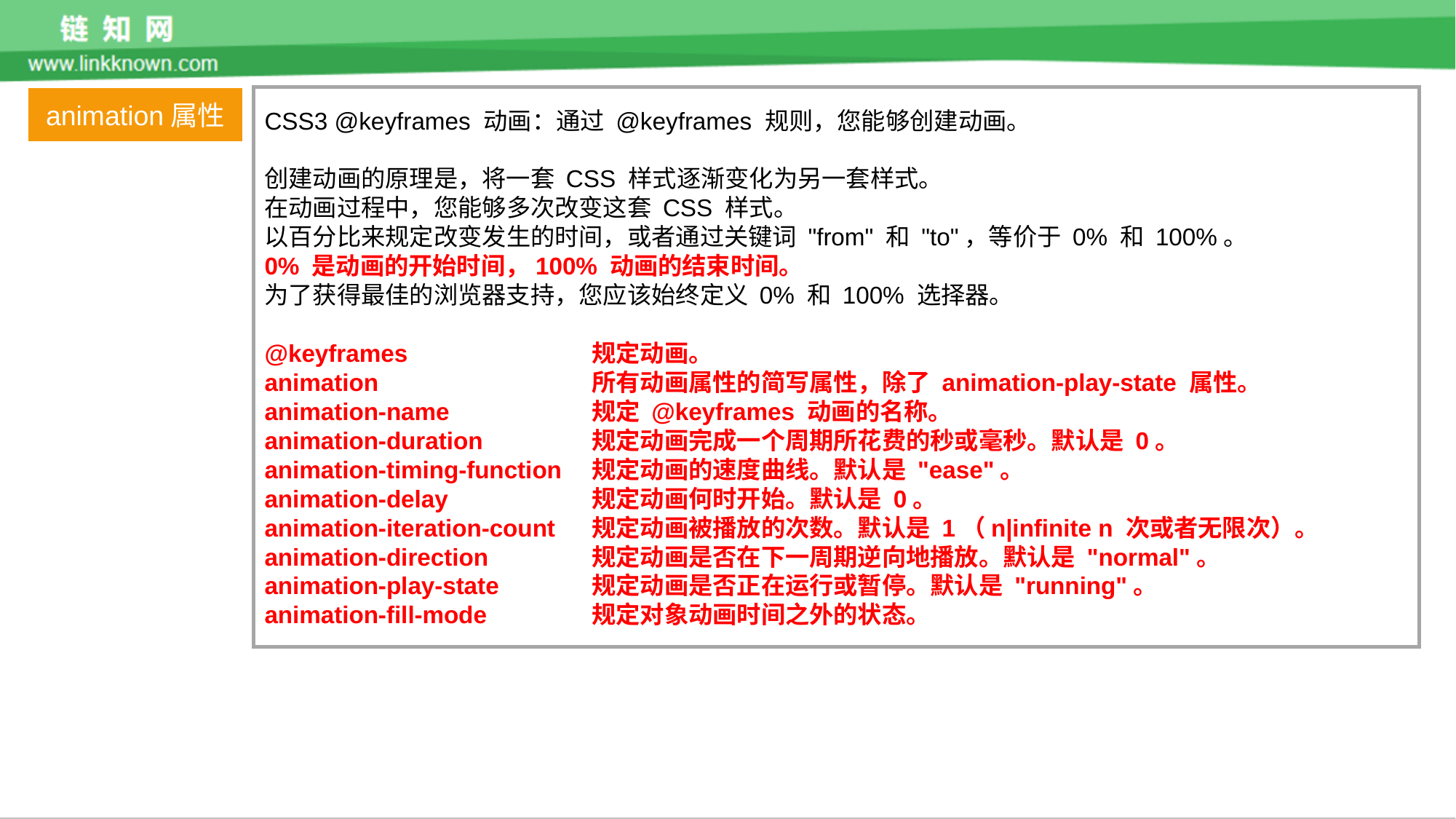

animation属性
CSS3 @keyframes 动画：通过 @keyframes 规则，您能够创建动画。

创建动画的原理是，将一套 CSS 样式逐渐变化为另一套样式。
在动画过程中，您能够多次改变这套 CSS 样式。
以百分比来规定改变发生的时间，或者通过关键词 "from" 和 "to"，等价于 0% 和 100%。
0% 是动画的开始时间，100% 动画的结束时间。
为了获得最佳的浏览器支持，您应该始终定义 0% 和 100% 选择器。

@keyframes		规定动画。
animation		所有动画属性的简写属性，除了 animation-play-state 属性。
animation-name		规定 @keyframes 动画的名称。
animation-duration	规定动画完成一个周期所花费的秒或毫秒。默认是 0。
animation-timing-function	规定动画的速度曲线。默认是 "ease"。
animation-delay		规定动画何时开始。默认是 0。
animation-iteration-count	规定动画被播放的次数。默认是 1（n|infinite n 次或者无限次）。
animation-direction	规定动画是否在下一周期逆向地播放。默认是 "normal"。
animation-play-state	规定动画是否正在运行或暂停。默认是 "running"。
animation-fill-mode	规定对象动画时间之外的状态。